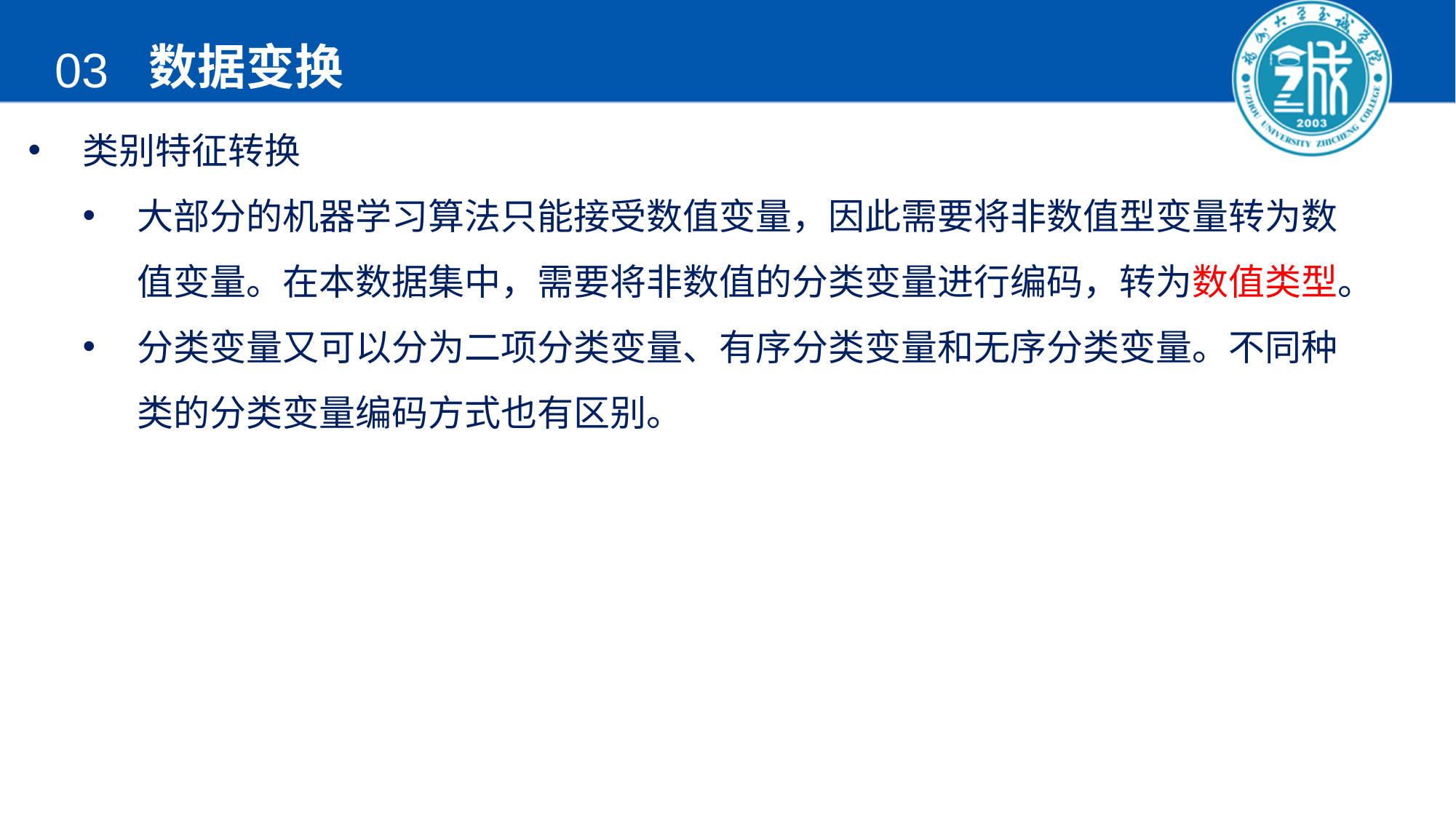

数据变换
03
类别特征转换
大部分的机器学习算法只能接受数值变量，因此需要将非数值型变量转为数值变量。在本数据集中，需要将非数值的分类变量进行编码，转为数值类型。
分类变量又可以分为二项分类变量、有序分类变量和无序分类变量。不同种类的分类变量编码方式也有区别。